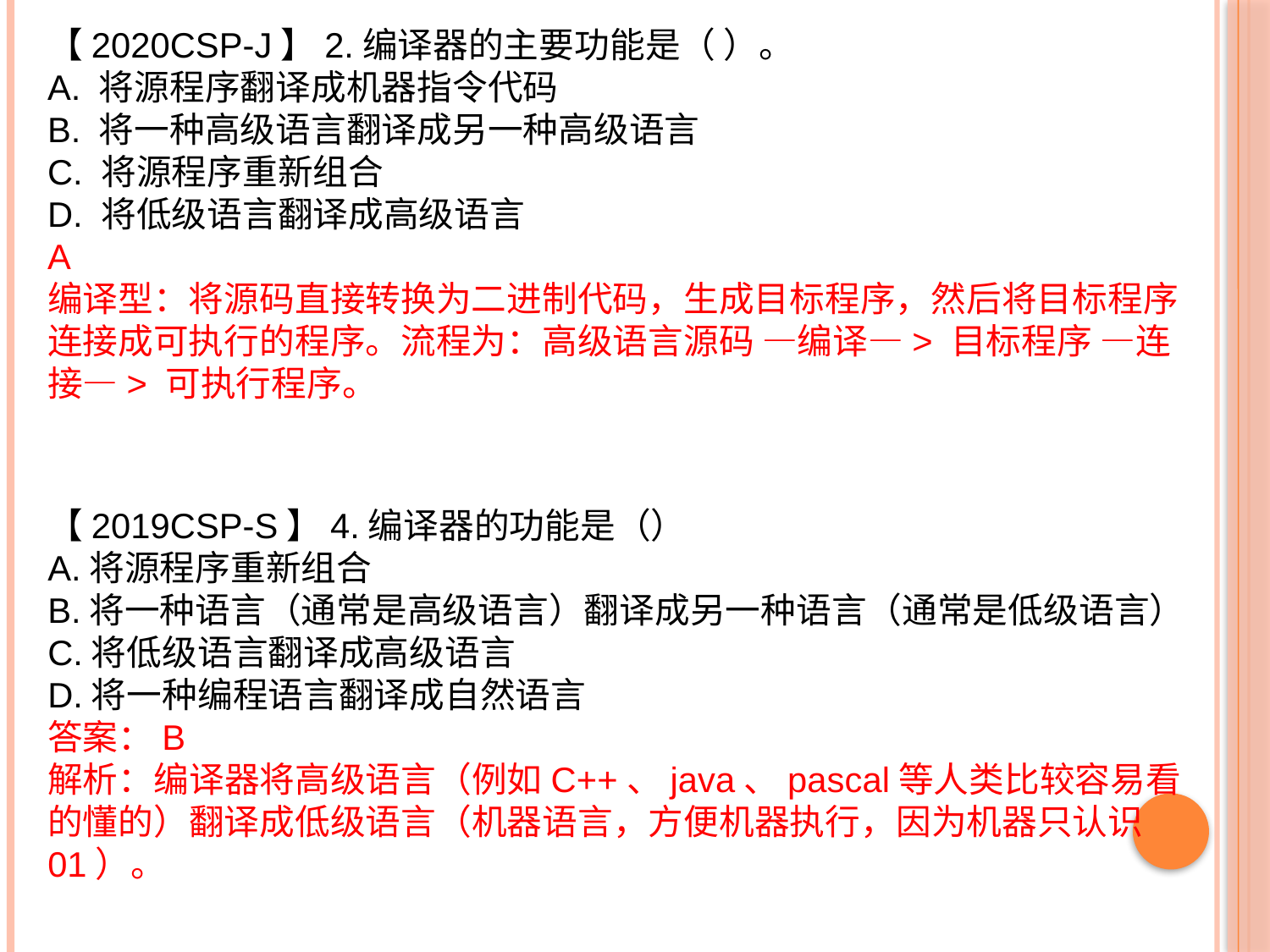

【2020CSP-J】2.编译器的主要功能是（ ）。
A. 将源程序翻译成机器指令代码
B. 将一种高级语言翻译成另一种高级语言
C. 将源程序重新组合
D. 将低级语言翻译成高级语言
A
编译型：将源码直接转换为二进制代码，生成目标程序，然后将目标程序连接成可执行的程序。流程为：高级语言源码 —编译—> 目标程序 —连接—> 可执行程序。
【2019CSP-S】4.编译器的功能是（）
A.将源程序重新组合
B.将一种语言（通常是高级语言）翻译成另一种语言（通常是低级语言）
C.将低级语言翻译成高级语言
D.将一种编程语言翻译成自然语言
答案：B
解析：编译器将高级语言（例如C++、java、pascal等人类比较容易看的懂的）翻译成低级语言（机器语言，方便机器执行，因为机器只认识01）。